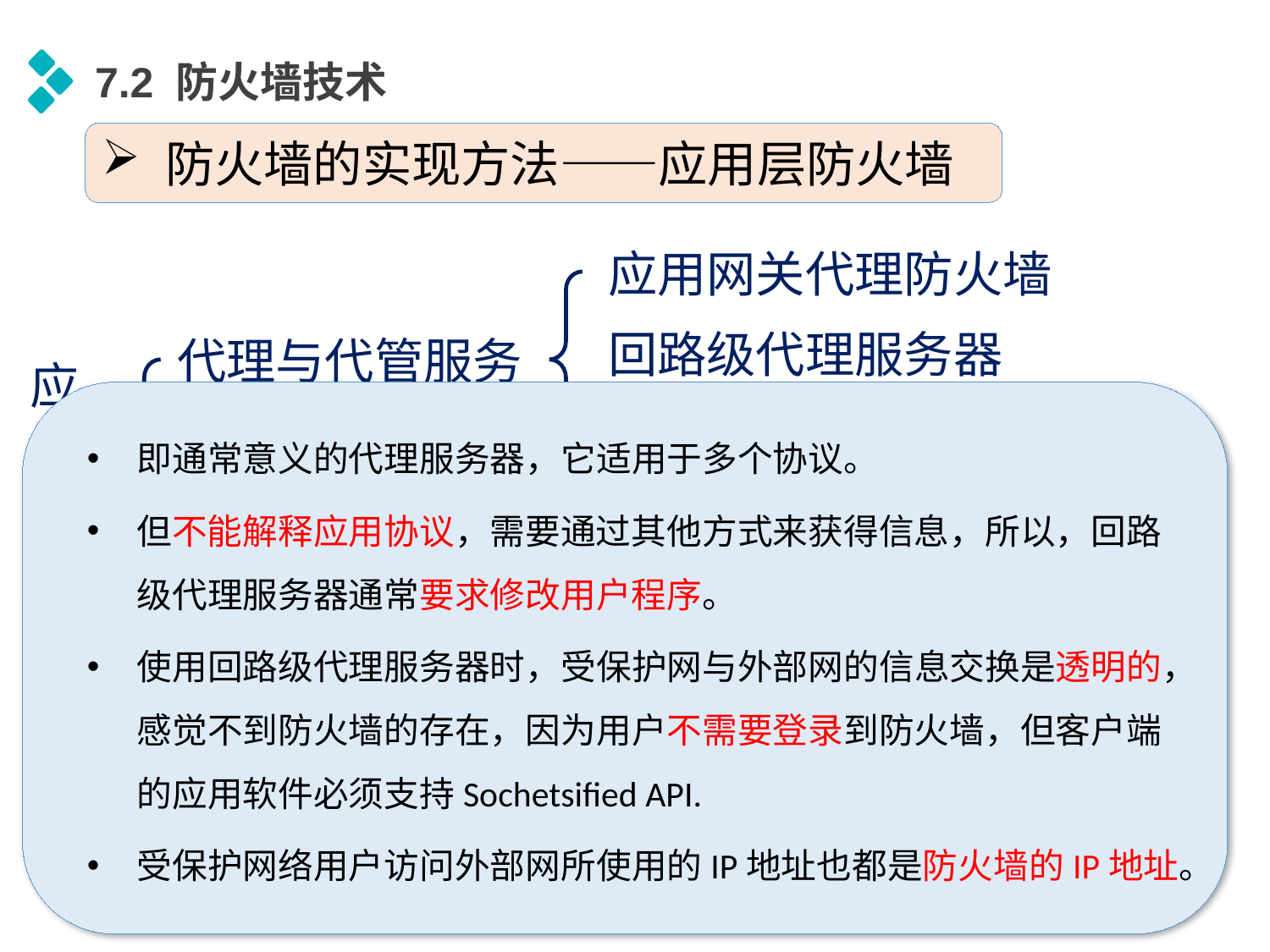

7.2 防火墙技术

防火墙的实现方法——应用层防火墙
应用网关代理防火墙

应用层防火墙
回路级代理服务器
代理与代管服务

即通常意义的代理服务器，它适用于多个协议。
但不能解释应用协议，需要通过其他方式来获得信息，所以，回路级代理服务器通常要求修改用户程序。
使用回路级代理服务器时，受保护网与外部网的信息交换是透明的，感觉不到防火墙的存在，因为用户不需要登录到防火墙，但客户端的应用软件必须支持Sochetsified API.
受保护网络用户访问外部网所使用的IP地址也都是防火墙的IP地址。
地址扩充与地址保护